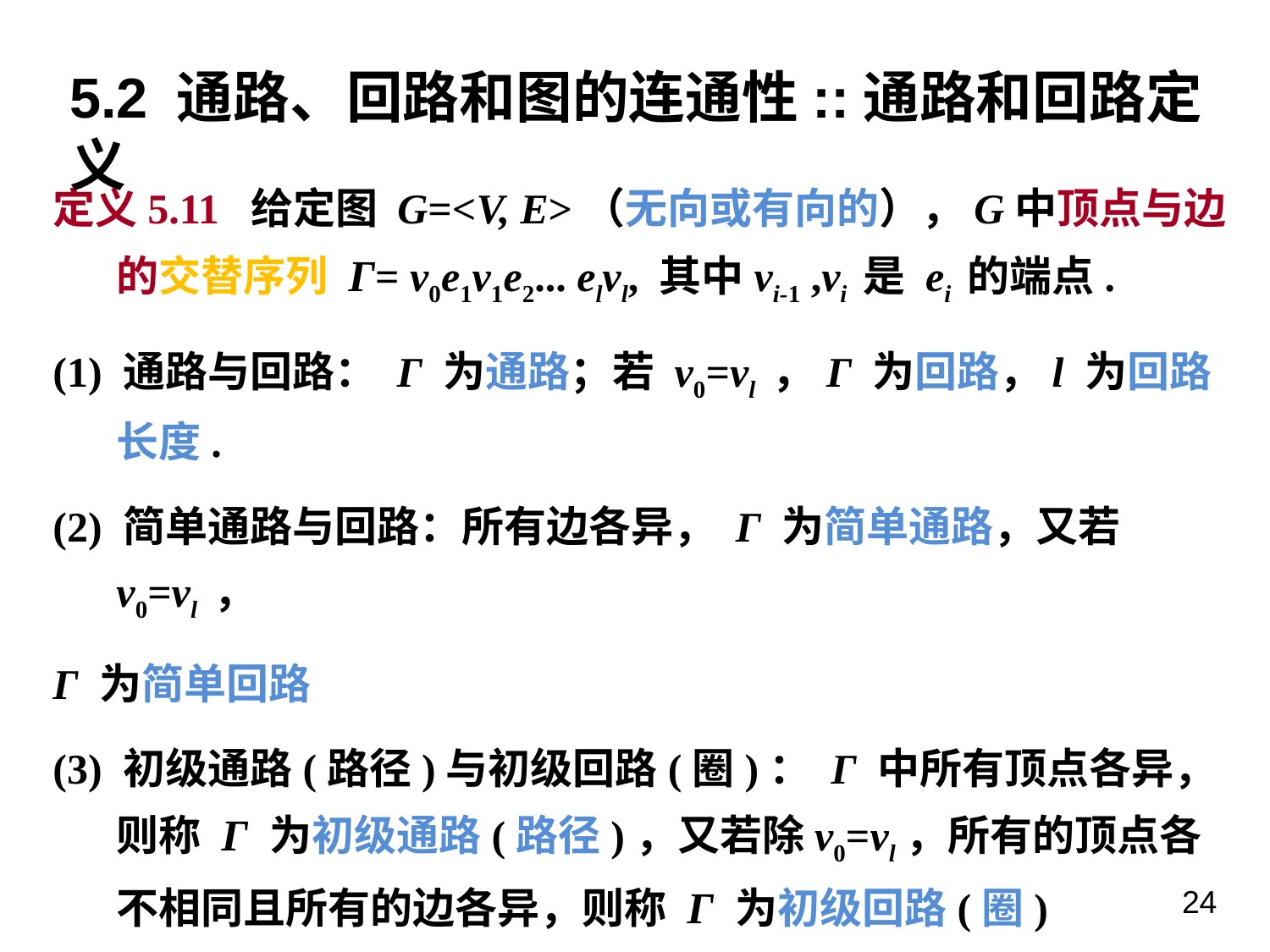

5.2 通路、回路和图的连通性::通路和回路定义
定义5.11  给定图 G=<V, E> （无向或有向的），G中顶点与边的交替序列 Г= v0e1v1e2... elvl, 其中vi-1 ,vi 是 ei 的端点.
(1) 通路与回路： Г 为通路；若 v0=vl ，Г 为回路，l 为回路长度.
(2) 简单通路与回路：所有边各异， Г 为简单通路，又若 v0=vl ，
Г 为简单回路
(3) 初级通路(路径)与初级回路(圈)： Г 中所有顶点各异，则称 Г 为初级通路(路径)，又若除v0=vl，所有的顶点各不相同且所有的边各异，则称 Г 为初级回路(圈)
(4) 复杂通路与回路：有边重复出现
24